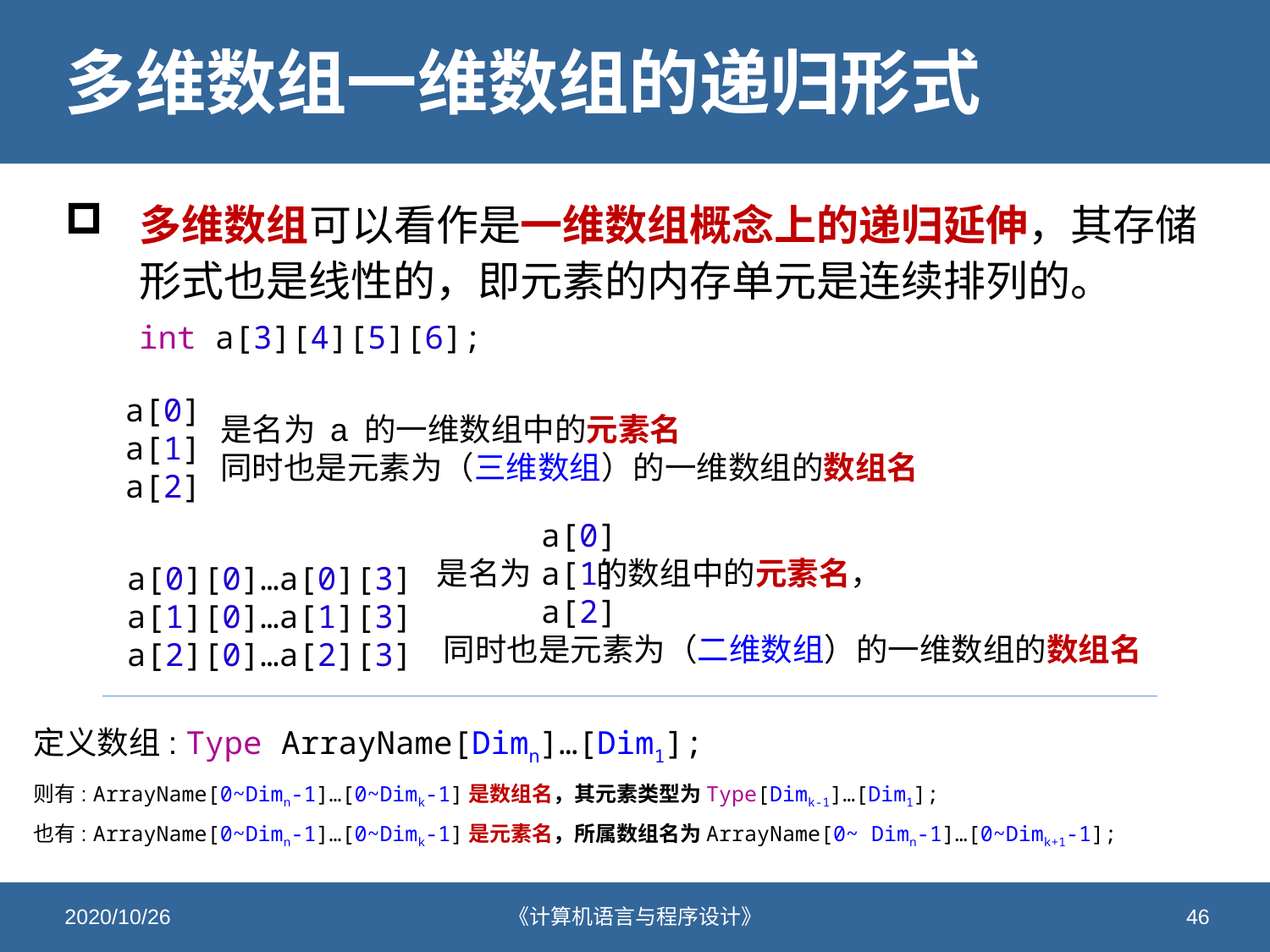

# 多维数组一维数组的递归形式
多维数组可以看作是一维数组概念上的递归延伸，其存储形式也是线性的，即元素的内存单元是连续排列的。
    int a[3][4][5][6];
a[0]
a[1]
a[2]
是名为 a 的一维数组中的元素名
同时也是元素为（三维数组）的一维数组的数组名
a[0]
a[1]
a[2]
 是名为         的数组中的元素名，

  同时也是元素为（二维数组）的一维数组的数组名
a[0][0]…a[0][3]
a[1][0]…a[1][3]
a[2][0]…a[2][3]
定义数组: Type ArrayName[Dimn]…[Dim1];
则有: ArrayName[0~Dimn-1]…[0~Dimk-1]是数组名，其元素类型为Type[Dimk-1]…[Dim1];
也有: ArrayName[0~Dimn-1]…[0~Dimk-1]是元素名，所属数组名为ArrayName[0~ Dimn-1]…[0~Dimk+1-1];
2020/10/26
《计算机语言与程序设计》
46